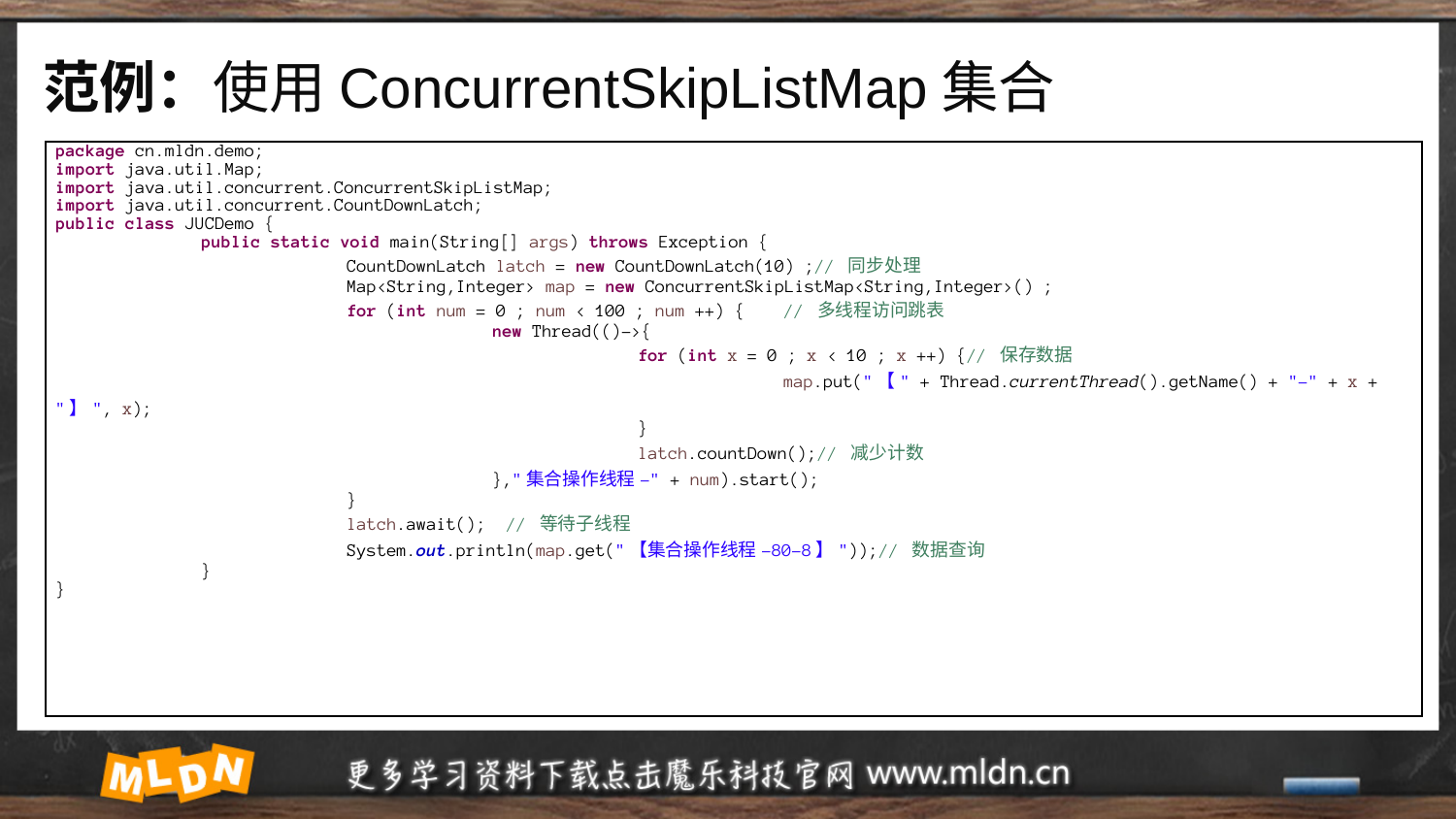

# 范例：使用ConcurrentSkipListMap集合
| package cn.mldn.demo; import java.util.Map; import java.util.concurrent.ConcurrentSkipListMap; import java.util.concurrent.CountDownLatch; public class JUCDemo { public static void main(String[] args) throws Exception { CountDownLatch latch = new CountDownLatch(10) ;// 同步处理 Map<String,Integer> map = new ConcurrentSkipListMap<String,Integer>() ; for (int num = 0 ; num < 100 ; num ++) { // 多线程访问跳表 new Thread(()->{ for (int x = 0 ; x < 10 ; x ++) {// 保存数据 map.put("【" + Thread.currentThread().getName() + "-" + x + "】", x); } latch.countDown();// 减少计数 },"集合操作线程-" + num).start(); } latch.await(); // 等待子线程 System.out.println(map.get("【集合操作线程-80-8】"));// 数据查询 } } |
| --- |